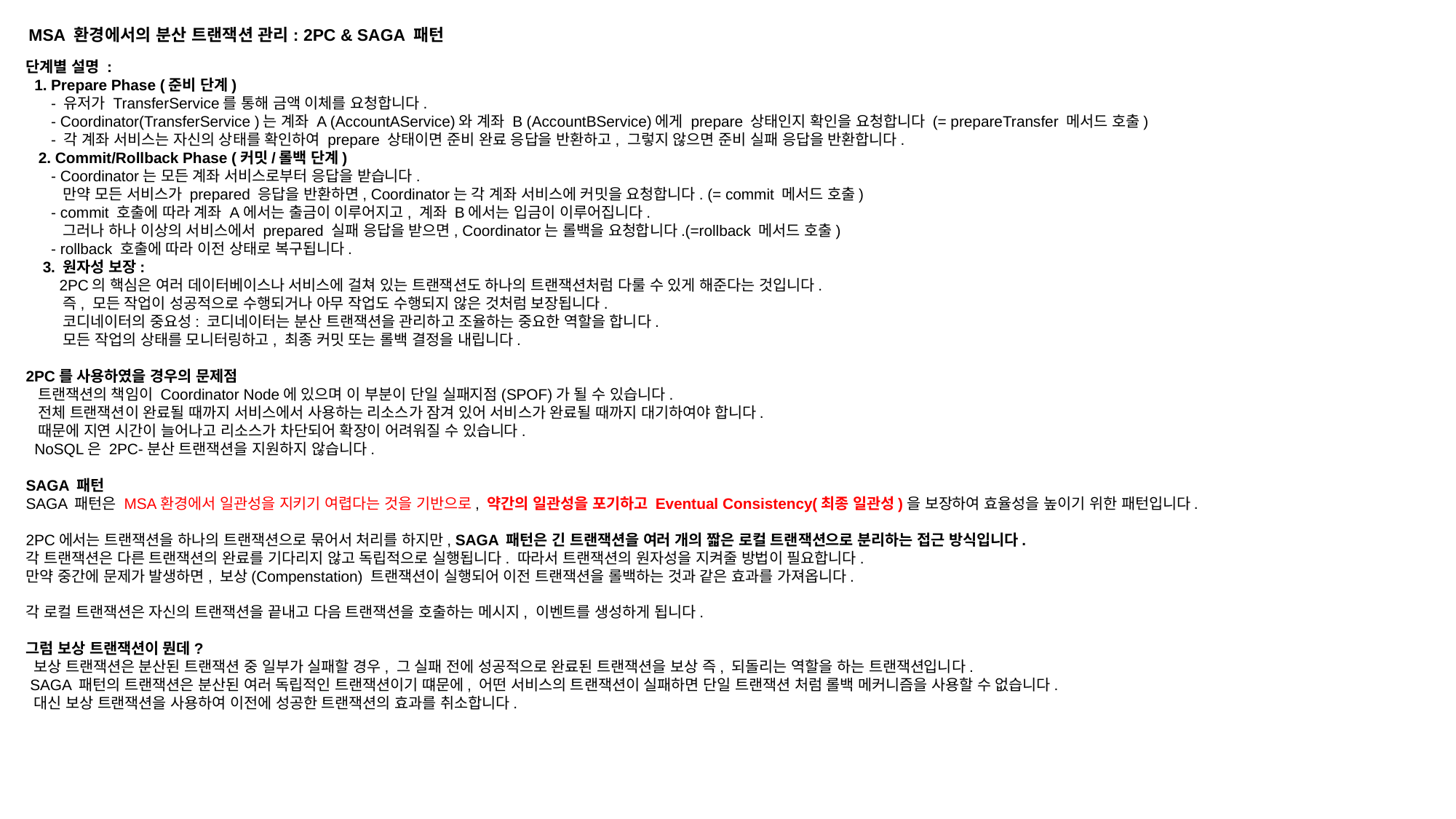

MSA 환경에서의 분산 트랜잭션 관리: 2PC & SAGA 패턴
단계별 설명 :
  1. Prepare Phase (준비 단계)
      - 유저가 TransferService를 통해 금액 이체를 요청합니다.
      - Coordinator(TransferService )는 계좌 A (AccountAService)와 계좌 B (AccountBService)에게 prepare 상태인지 확인을 요청합니다 (= prepareTransfer 메서드 호출)
      - 각 계좌 서비스는 자신의 상태를 확인하여 prepare 상태이면 준비 완료 응답을 반환하고, 그렇지 않으면 준비 실패 응답을 반환합니다.
   2. Commit/Rollback Phase (커밋/롤백 단계)
      - Coordinator는 모든 계좌 서비스로부터 응답을 받습니다.
        만약 모든 서비스가 prepared 응답을 반환하면, Coordinator는 각 계좌 서비스에 커밋을 요청합니다. (= commit 메서드 호출)
      - commit 호출에 따라 계좌 A에서는 출금이 이루어지고, 계좌 B에서는 입금이 이루어집니다.
        그러나 하나 이상의 서비스에서 prepared 실패 응답을 받으면, Coordinator는 롤백을 요청합니다.(=rollback 메서드 호출)
      - rollback 호출에 따라 이전 상태로 복구됩니다.
    3. 원자성 보장:
        2PC의 핵심은 여러 데이터베이스나 서비스에 걸쳐 있는 트랜잭션도 하나의 트랜잭션처럼 다룰 수 있게 해준다는 것입니다.
        즉, 모든 작업이 성공적으로 수행되거나 아무 작업도 수행되지 않은 것처럼 보장됩니다.
        코디네이터의 중요성: 코디네이터는 분산 트랜잭션을 관리하고 조율하는 중요한 역할을 합니다.
        모든 작업의 상태를 모니터링하고, 최종 커밋 또는 롤백 결정을 내립니다.

2PC를 사용하였을 경우의 문제점
  트랜잭션의 책임이 Coordinator Node에 있으며 이 부분이 단일 실패지점(SPOF)가 될 수 있습니다.
  전체 트랜잭션이 완료될 때까지 서비스에서 사용하는 리소스가 잠겨 있어 서비스가 완료될 때까지 대기하여야 합니다.
  때문에 지연 시간이 늘어나고 리소스가 차단되어 확장이 어려워질 수 있습니다.
  NoSQL은 2PC-분산 트랜잭션을 지원하지 않습니다.

SAGA 패턴
SAGA 패턴은 MSA환경에서 일관성을 지키기 여렵다는 것을 기반으로, 약간의 일관성을 포기하고 Eventual Consistency(최종 일관성)을 보장하여 효율성을 높이기 위한 패턴입니다.

2PC에서는 트랜잭션을 하나의 트랜잭션으로 묶어서 처리를 하지만, SAGA 패턴은 긴 트랜잭션을 여러 개의 짧은 로컬 트랜잭션으로 분리하는 접근 방식입니다.
각 트랜잭션은 다른 트랜잭션의 완료를 기다리지 않고 독립적으로 실행됩니다. 따라서 트랜잭션의 원자성을 지켜줄 방법이 필요합니다.
만약 중간에 문제가 발생하면, 보상(Compenstation) 트랜잭션이 실행되어 이전 트랜잭션을 롤백하는 것과 같은 효과를 가져옵니다.

각 로컬 트랜잭션은 자신의 트랜잭션을 끝내고 다음 트랜잭션을 호출하는 메시지, 이벤트를 생성하게 됩니다.

그럼 보상 트랜잭션이 뭔데?
 보상 트랜잭션은 분산된 트랜잭션 중 일부가 실패할 경우, 그 실패 전에 성공적으로 완료된 트랜잭션을 보상 즉, 되돌리는 역할을 하는 트랜잭션입니다.
 SAGA 패턴의 트랜잭션은 분산된 여러 독립적인 트랜잭션이기 떄문에, 어떤 서비스의 트랜잭션이 실패하면 단일 트랜잭션 처럼 롤백 메커니즘을 사용할 수 없습니다.
 대신 보상 트랜잭션을 사용하여 이전에 성공한 트랜잭션의 효과를 취소합니다.